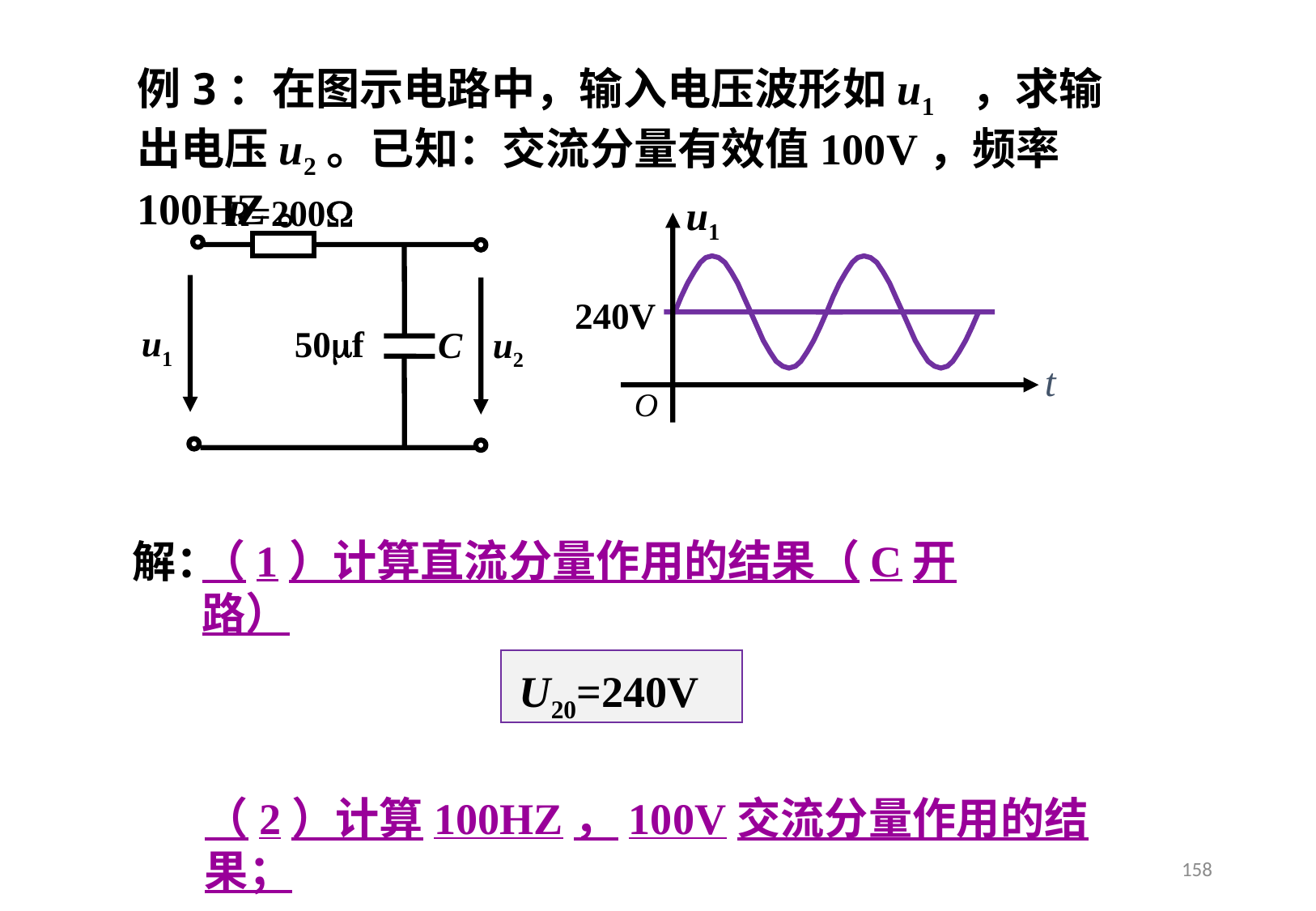

例3：在图示电路中，输入电压波形如u1 ，求输出电压u2。已知：交流分量有效值100V，频率100HZ。
R=200Ω

50μf
C

u1
u2
u1

t

O

240V
（1）计算直流分量作用的结果（C开路）
解：

U20=240V
（2）计算100HZ，100V交流分量作用的结果；
158